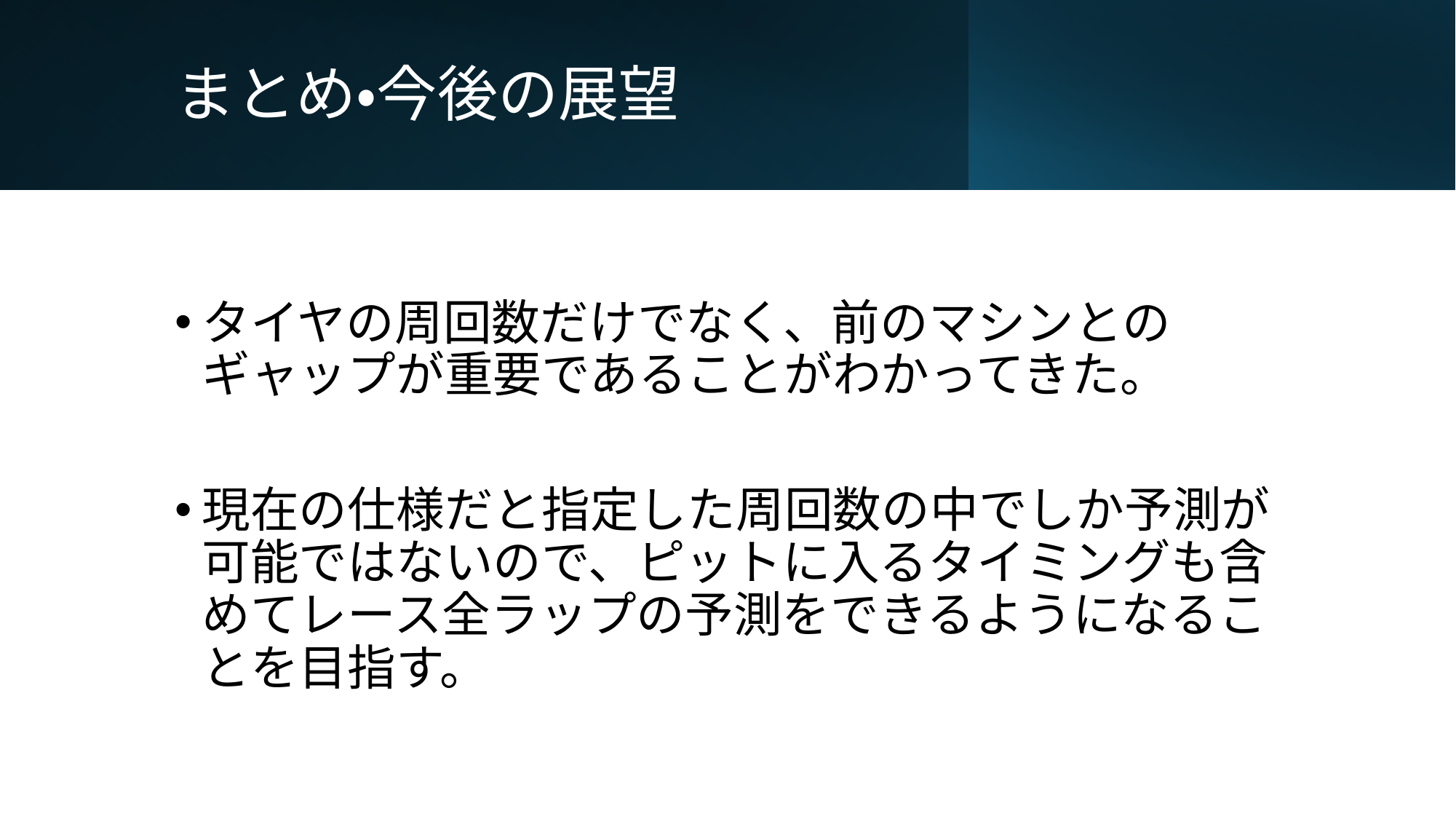

# まとめ・今後の展望
タイヤの周回数だけでなく、前のマシンとのギャップが重要であることがわかってきた。

現在の仕様だと指定した周回数の中でしか予測が可能ではないので、ピットに入るタイミングも含めてレース全ラップの予測をできるようになることを目指す。